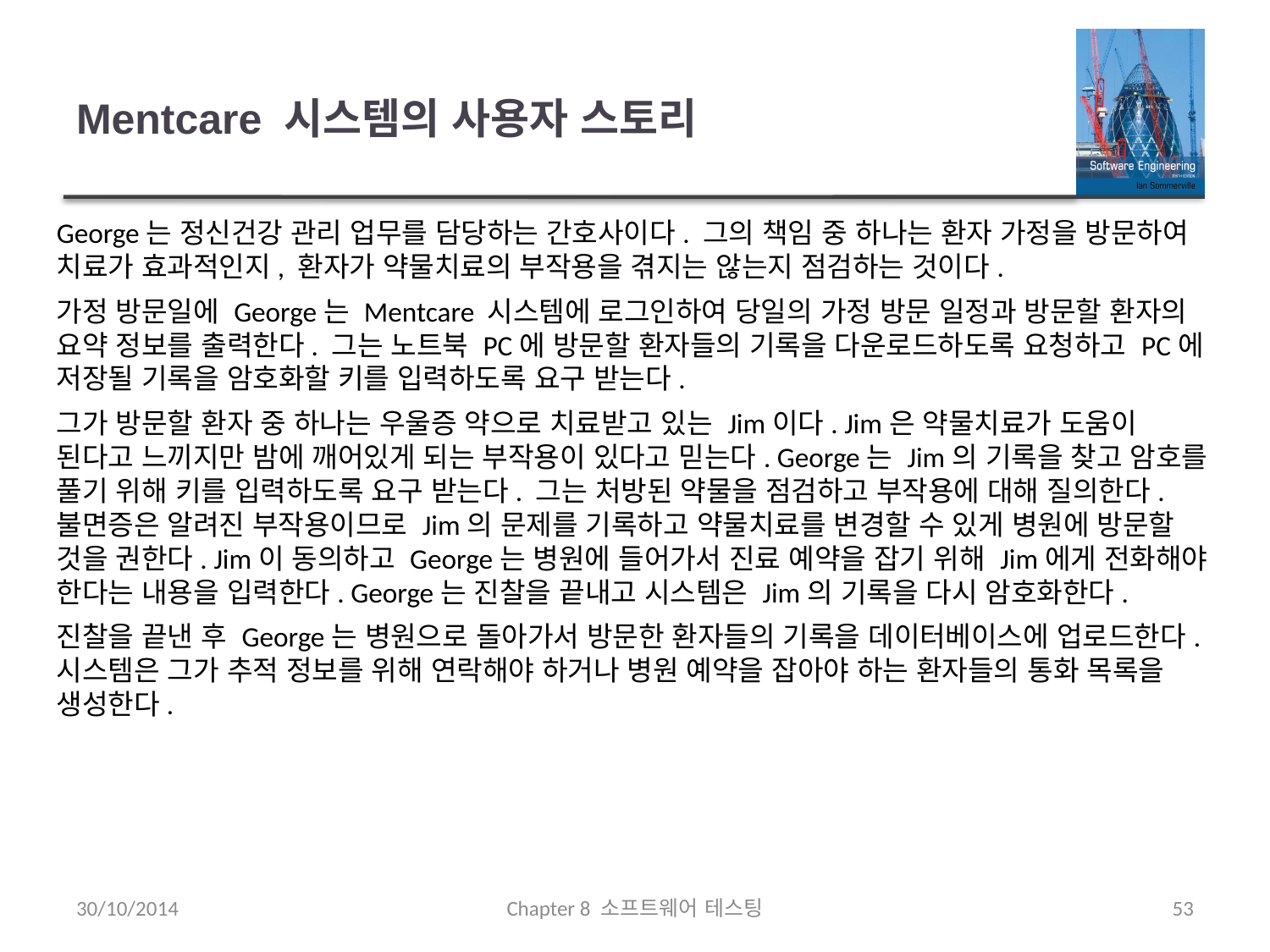

# Mentcare 시스템의 사용자 스토리
George는 정신건강 관리 업무를 담당하는 간호사이다. 그의 책임 중 하나는 환자 가정을 방문하여 치료가 효과적인지, 환자가 약물치료의 부작용을 겪지는 않는지 점검하는 것이다.
가정 방문일에 George는 Mentcare 시스템에 로그인하여 당일의 가정 방문 일정과 방문할 환자의 요약 정보를 출력한다. 그는 노트북 PC에 방문할 환자들의 기록을 다운로드하도록 요청하고 PC에 저장될 기록을 암호화할 키를 입력하도록 요구 받는다.
그가 방문할 환자 중 하나는 우울증 약으로 치료받고 있는 Jim이다. Jim은 약물치료가 도움이 된다고 느끼지만 밤에 깨어있게 되는 부작용이 있다고 믿는다. George는 Jim의 기록을 찾고 암호를 풀기 위해 키를 입력하도록 요구 받는다. 그는 처방된 약물을 점검하고 부작용에 대해 질의한다. 불면증은 알려진 부작용이므로 Jim의 문제를 기록하고 약물치료를 변경할 수 있게 병원에 방문할 것을 권한다. Jim이 동의하고 George는 병원에 들어가서 진료 예약을 잡기 위해 Jim에게 전화해야 한다는 내용을 입력한다. George는 진찰을 끝내고 시스템은 Jim의 기록을 다시 암호화한다.
진찰을 끝낸 후 George는 병원으로 돌아가서 방문한 환자들의 기록을 데이터베이스에 업로드한다. 시스템은 그가 추적 정보를 위해 연락해야 하거나 병원 예약을 잡아야 하는 환자들의 통화 목록을 생성한다.
30/10/2014
Chapter 8 소프트웨어 테스팅
53